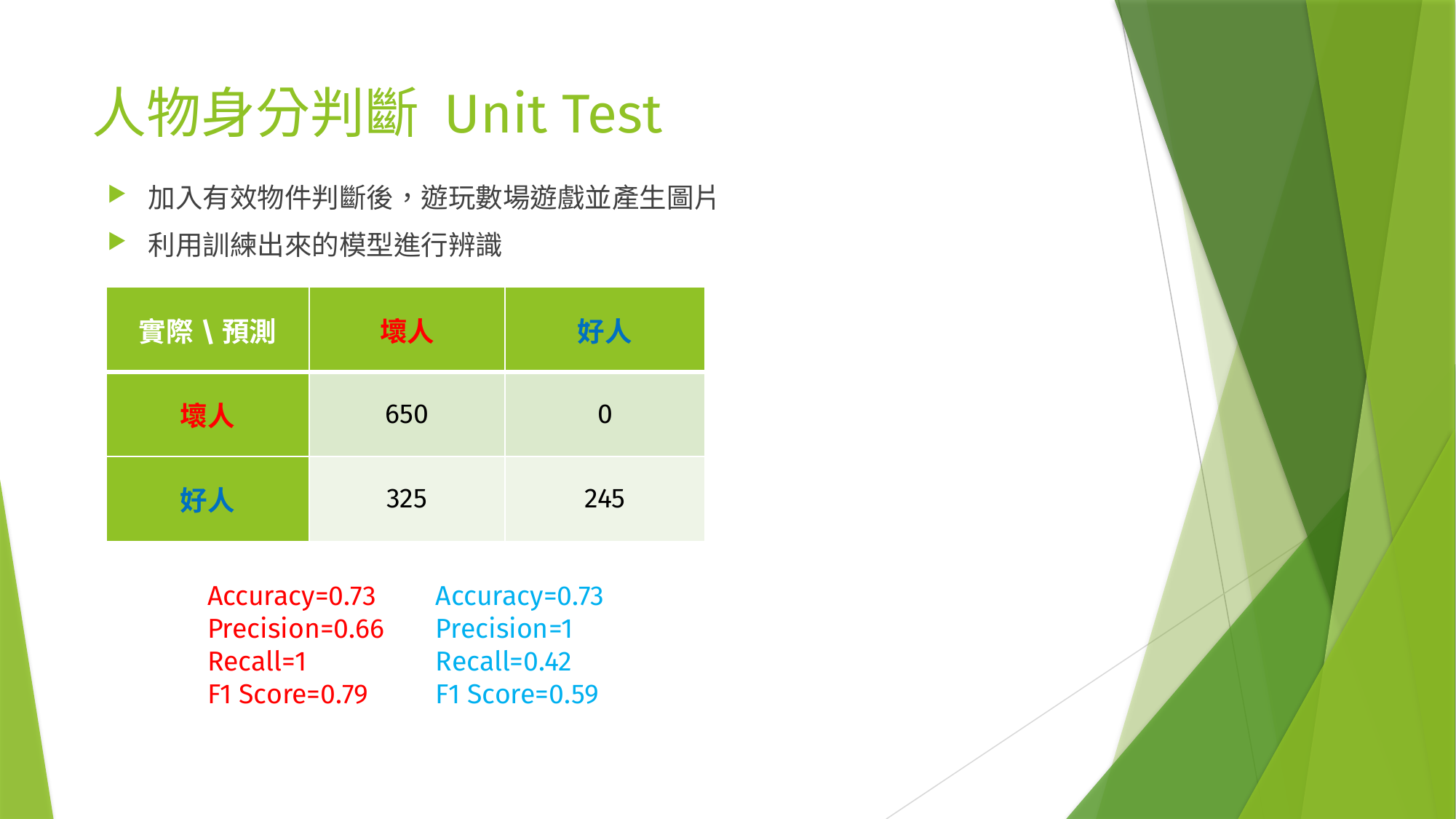

# 人物身分判斷 Unit Test
加入有效物件判斷後，遊玩數場遊戲並產生圖片
利用訓練出來的模型進行辨識
| 實際\預測 | 壞人 | 好人 |
| --- | --- | --- |
| 壞人 | 650 | 0 |
| 好人 | 325 | 245 |
Accuracy=0.73
Precision=0.66
Recall=1
F1 Score=0.79
Accuracy=0.73
Precision=1
Recall=0.42
F1 Score=0.59